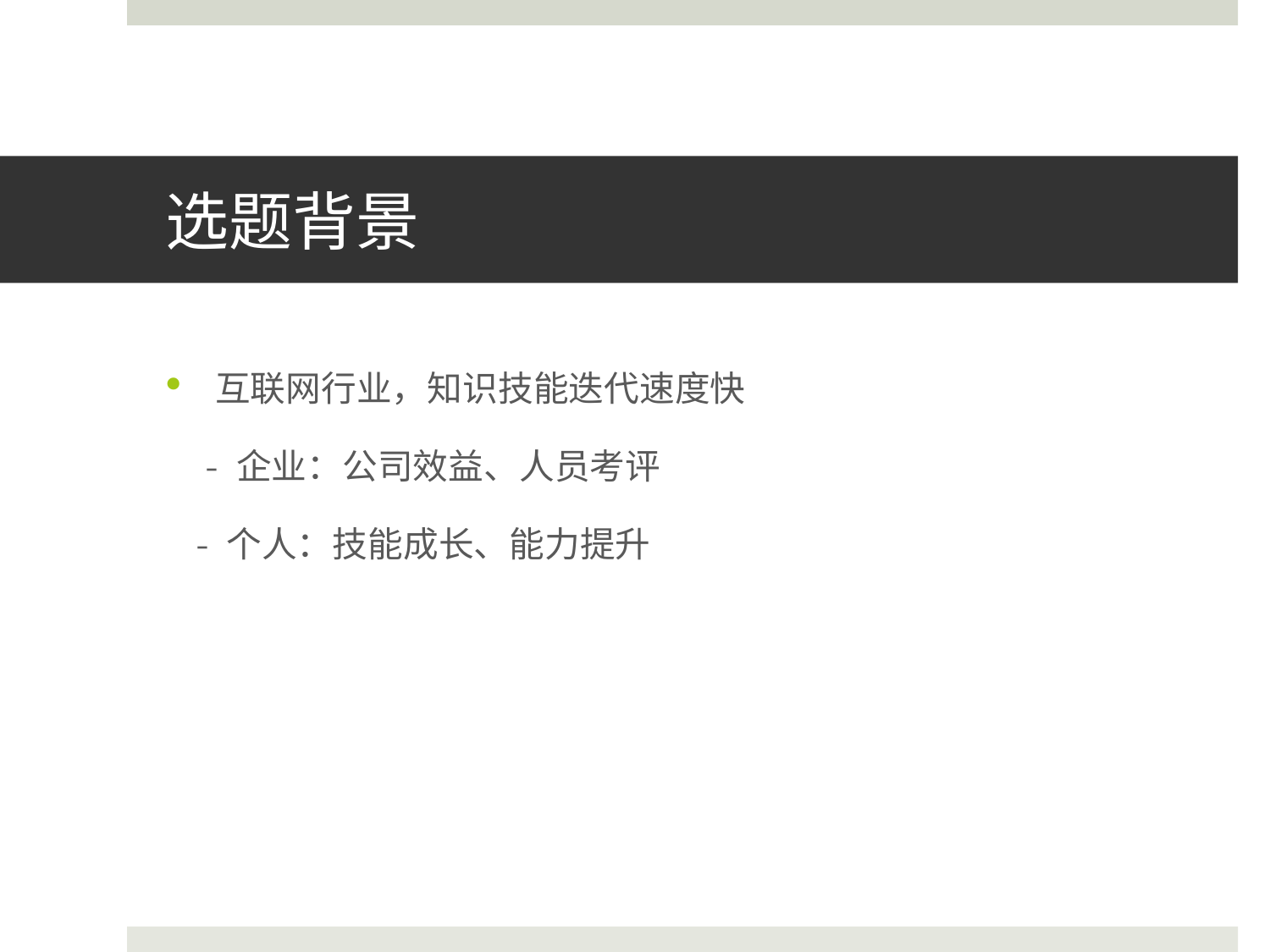

# 选题背景
互联网行业，知识技能迭代速度快
    - 企业：公司效益、人员考评
   - 个人：技能成长、能力提升